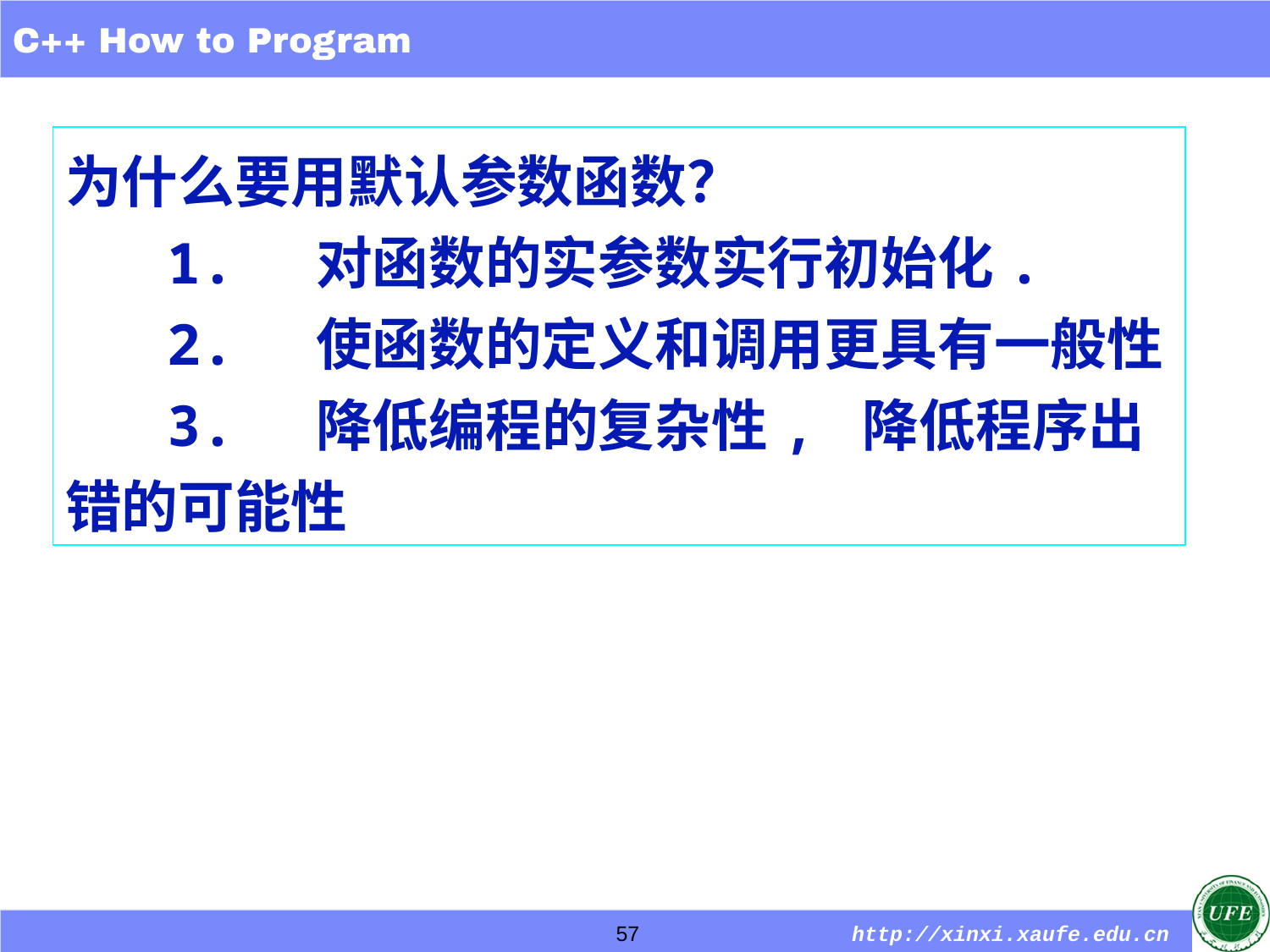

为什么要用默认参数函数？
   1.  对函数的实参数实行初始化.
   2.  使函数的定义和调用更具有一般性
   3.  降低编程的复杂性, 降低程序出错的可能性
57